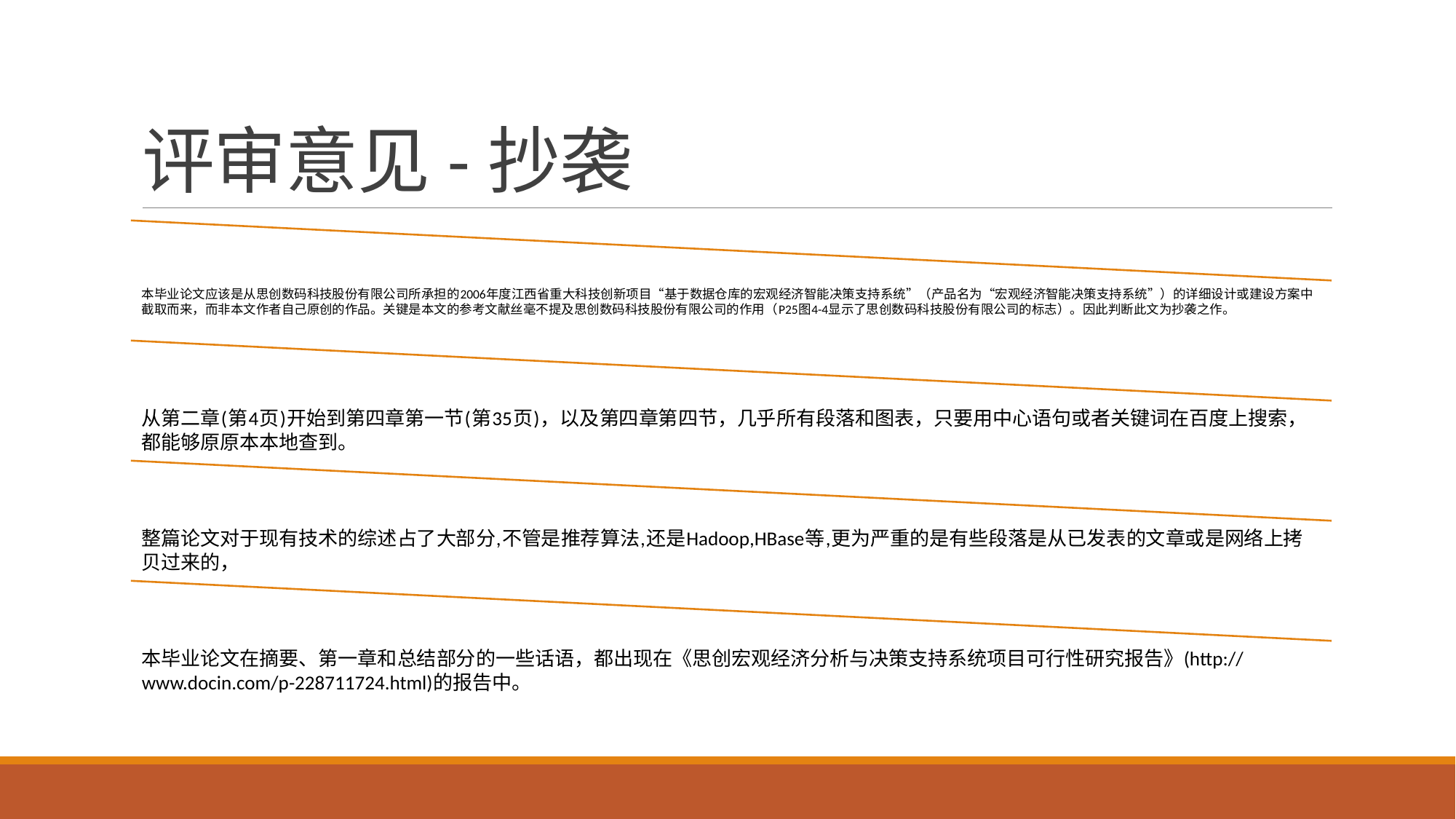

# 评审意见-抄袭
本毕业论文应该是从思创数码科技股份有限公司所承担的2006年度江西省重大科技创新项目“基于数据仓库的宏观经济智能决策支持系统”（产品名为“宏观经济智能决策支持系统”）的详细设计或建设方案中截取而来，而非本文作者自己原创的作品。关键是本文的参考文献丝毫不提及思创数码科技股份有限公司的作用（P25图4-4显示了思创数码科技股份有限公司的标志）。因此判断此文为抄袭之作。
从第二章(第4页)开始到第四章第一节(第35页)，以及第四章第四节，几乎所有段落和图表，只要用中心语句或者关键词在百度上搜索，都能够原原本本地查到。
整篇论文对于现有技术的综述占了大部分,不管是推荐算法,还是Hadoop,HBase等,更为严重的是有些段落是从已发表的文章或是网络上拷贝过来的，
本毕业论文在摘要、第一章和总结部分的一些话语，都出现在《思创宏观经济分析与决策支持系统项目可行性研究报告》(http://www.docin.com/p-228711724.html)的报告中。